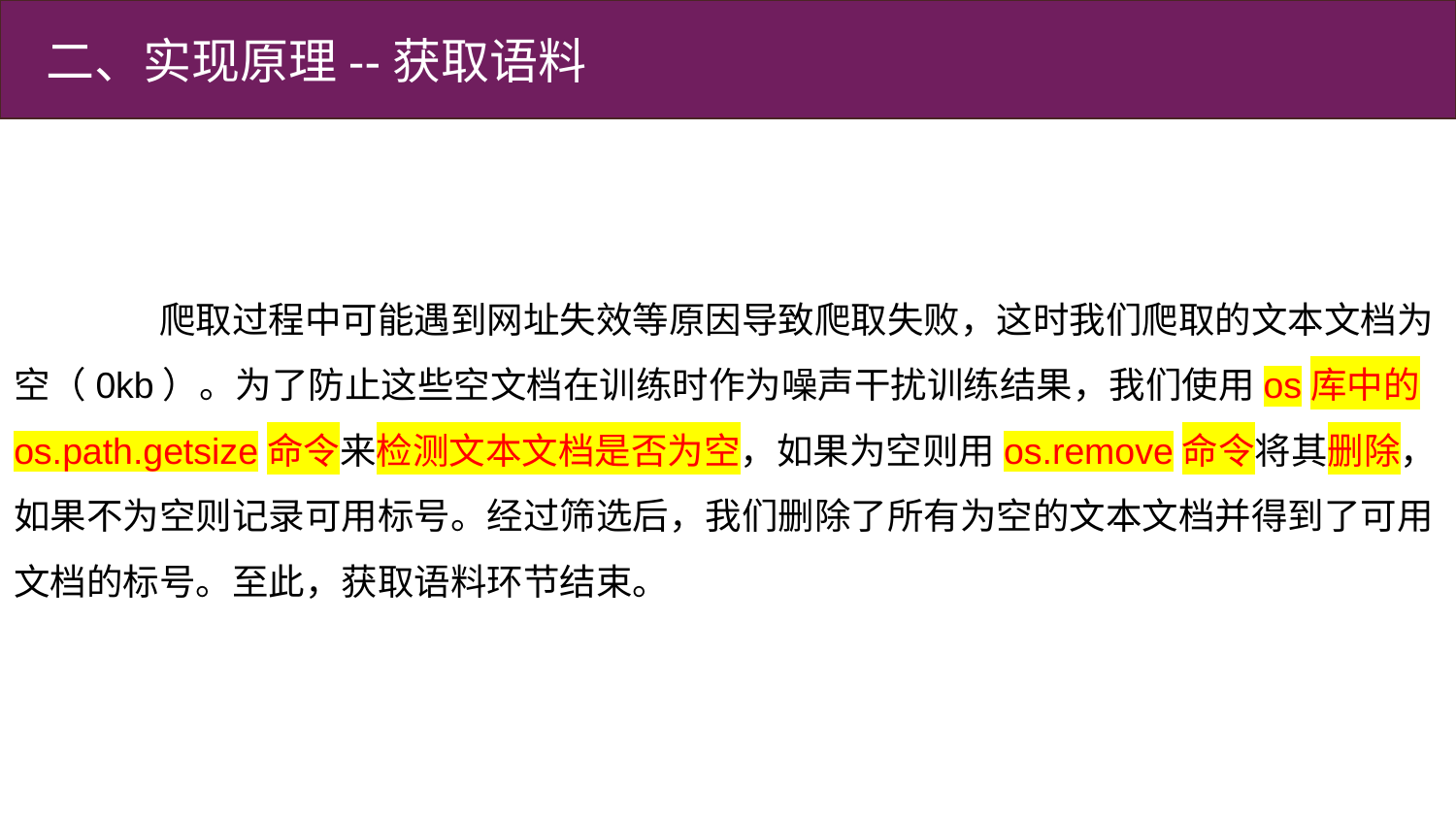

二、实现原理--获取语料

	爬取过程中可能遇到网址失效等原因导致爬取失败，这时我们爬取的文本文档为空（0kb）。为了防止这些空文档在训练时作为噪声干扰训练结果，我们使用os库中的os.path.getsize命令来检测文本文档是否为空，如果为空则用os.remove命令将其删除，如果不为空则记录可用标号。经过筛选后，我们删除了所有为空的文本文档并得到了可用文档的标号。至此，获取语料环节结束。
9